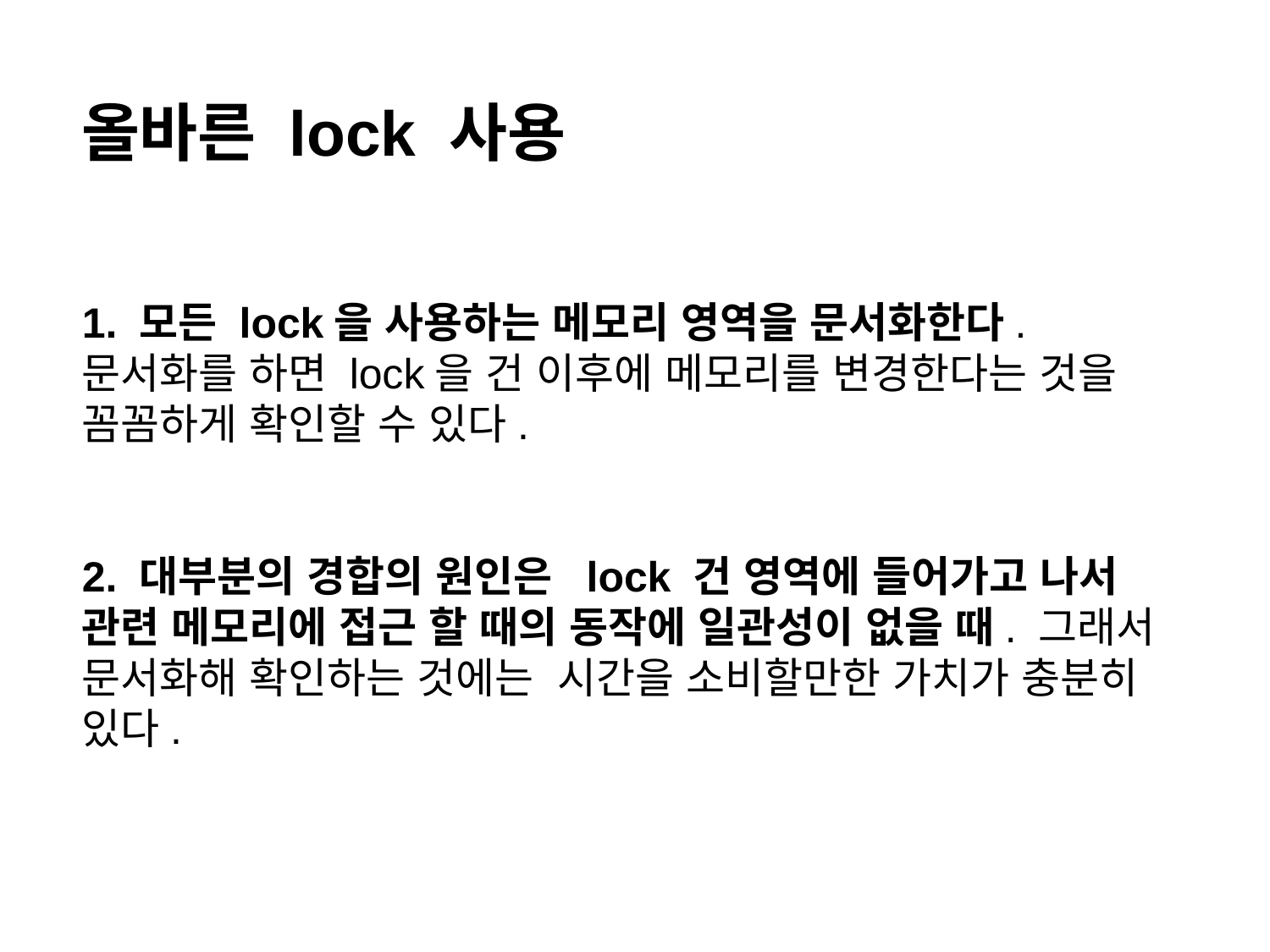

올바른 lock 사용
1. 모든 lock을 사용하는 메모리 영역을 문서화한다.
문서화를 하면 lock을 건 이후에 메모리를 변경한다는 것을 꼼꼼하게 확인할 수 있다.

2. 대부분의 경합의 원인은  lock 건 영역에 들어가고 나서 관련 메모리에 접근 할 때의 동작에 일관성이 없을 때. 그래서  문서화해 확인하는 것에는  시간을 소비할만한 가치가 충분히 있다.